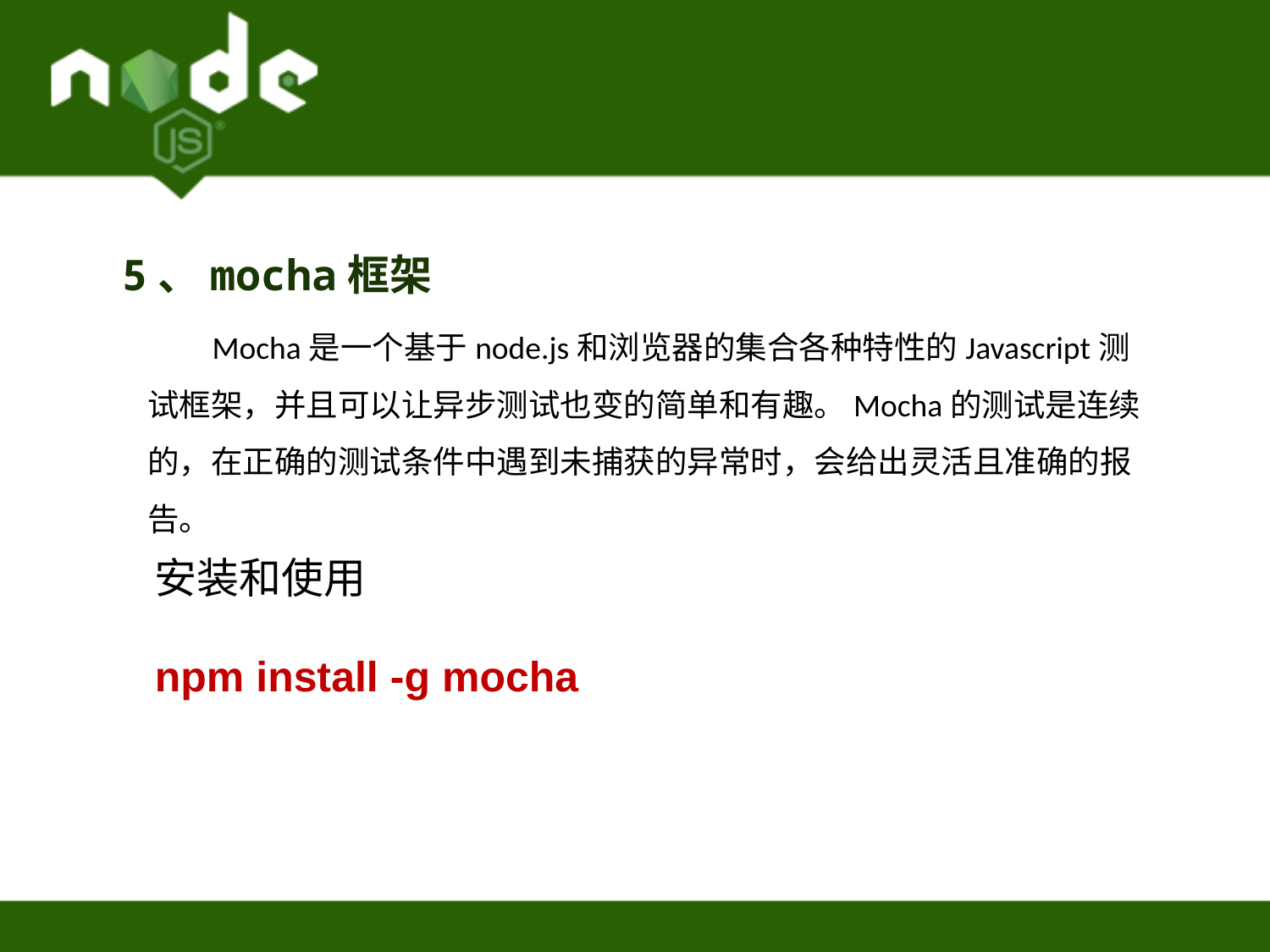

5、mocha框架
         Mocha是一个基于node.js和浏览器的集合各种特性的Javascript测试框架，并且可以让异步测试也变的简单和有趣。Mocha的测试是连续的，在正确的测试条件中遇到未捕获的异常时，会给出灵活且准确的报告。
安装和使用
npm install -g mocha